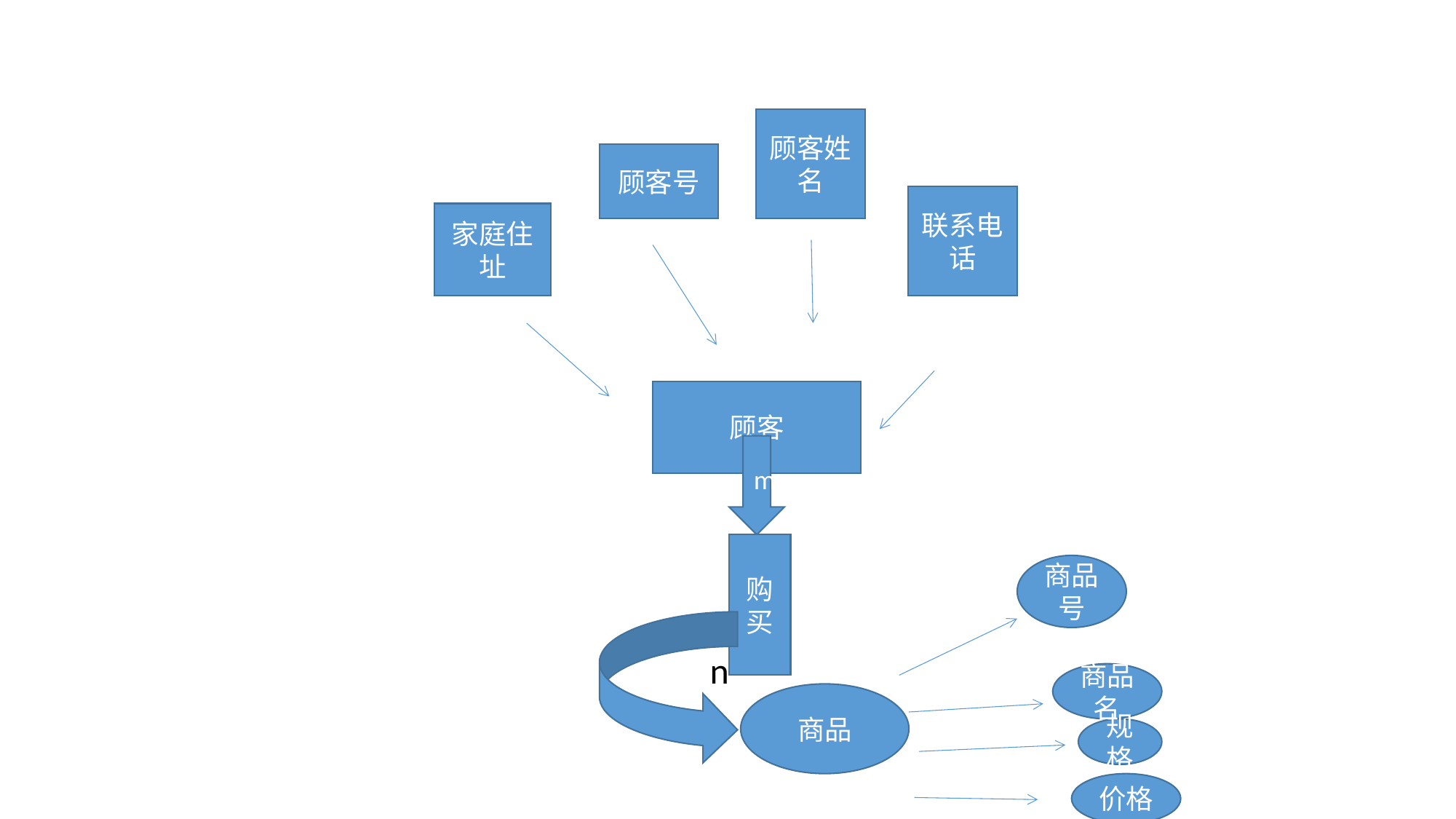

顾客姓名
#
顾客号
联系电话
家庭住址
顾客

n
m
购买
商品号

商品名
商品
规格
价格